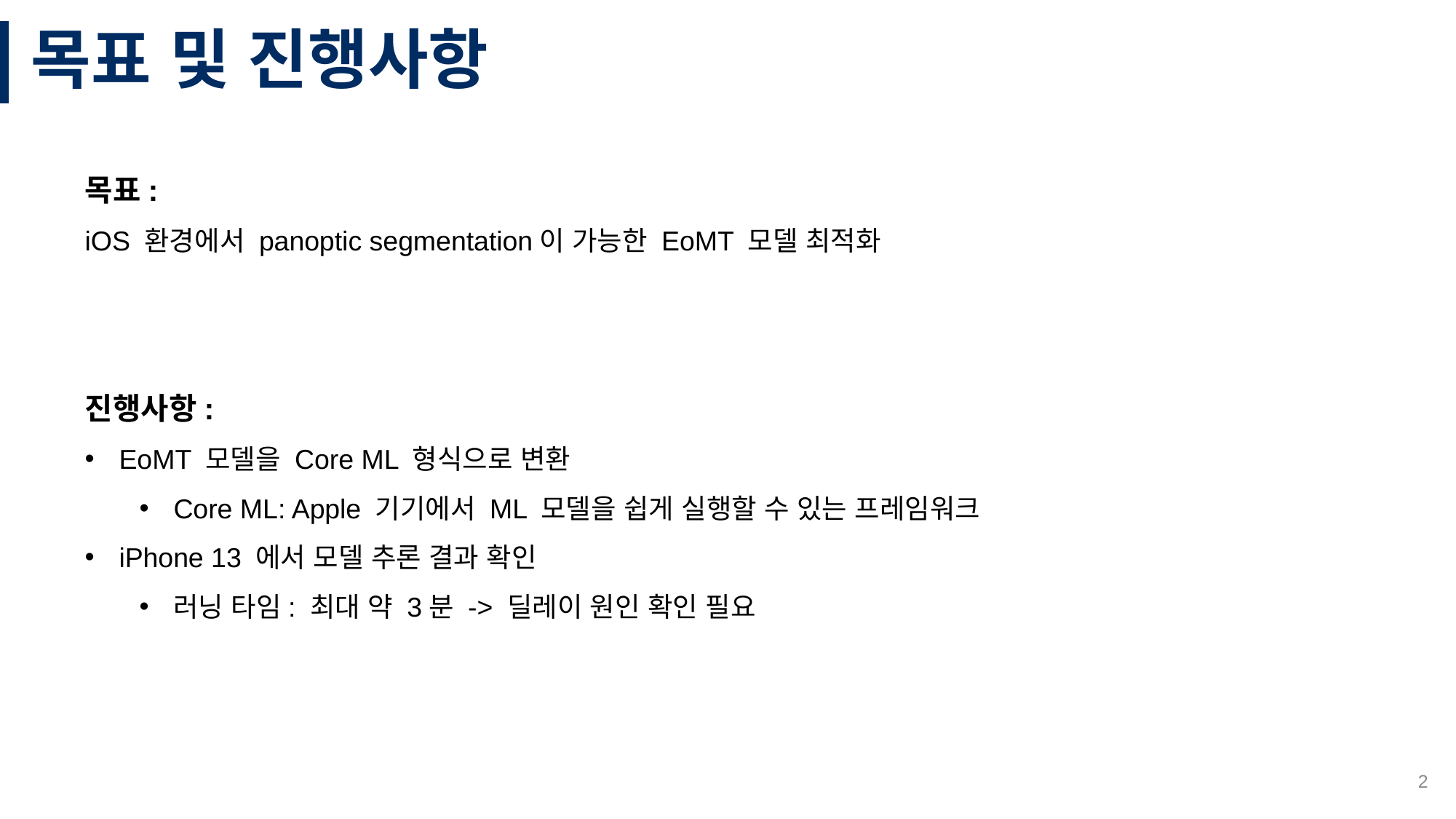

# 목표 및 진행사항

목표:
iOS 환경에서 panoptic segmentation이 가능한 EoMT 모델 최적화

진행사항:
EoMT 모델을 Core ML 형식으로 변환
Core ML: Apple 기기에서 ML 모델을 쉽게 실행할 수 있는 프레임워크
iPhone 13 에서 모델 추론 결과 확인
러닝 타임: 최대 약 3분 -> 딜레이 원인 확인 필요

2